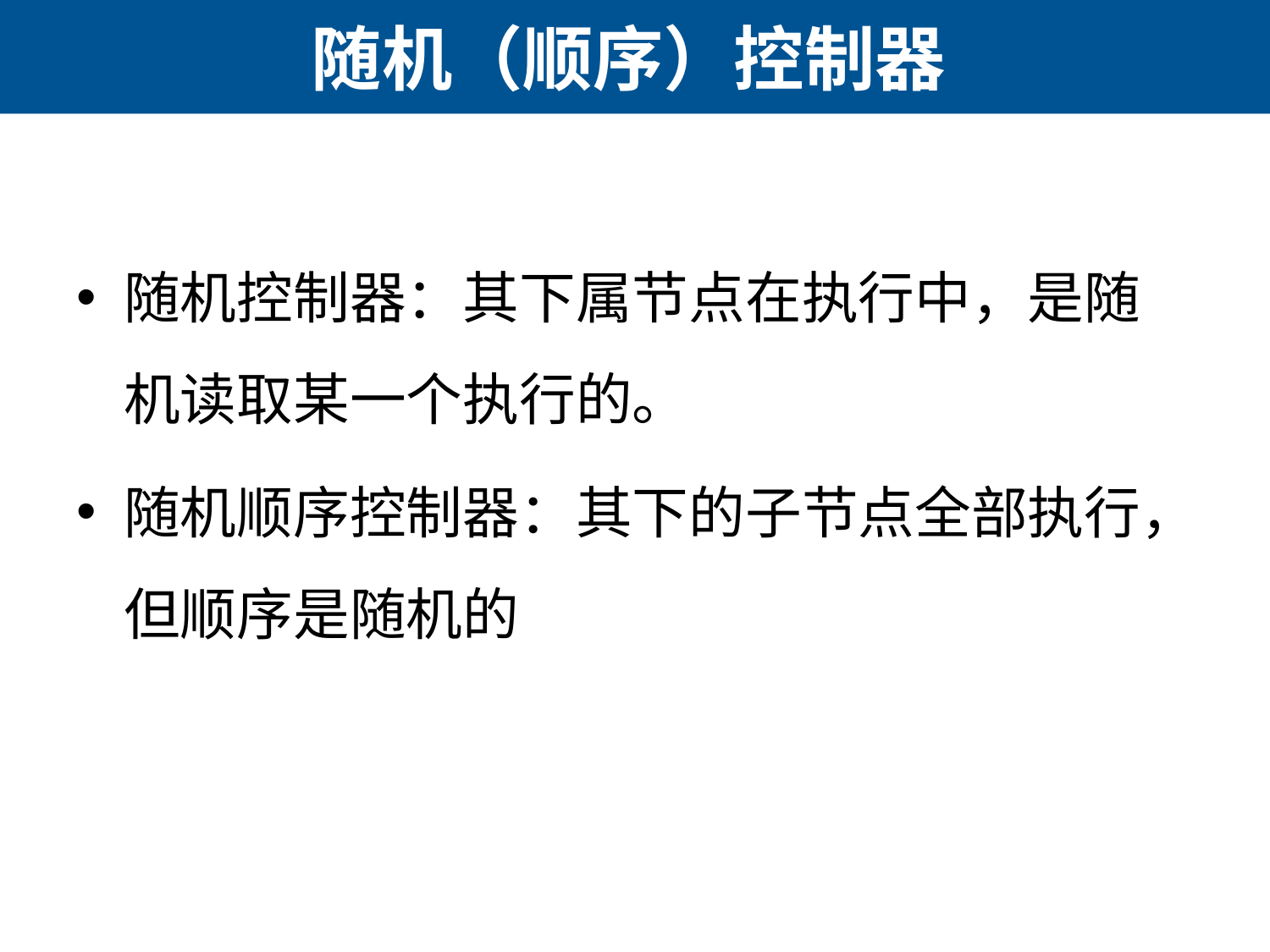

# 随机（顺序）控制器
随机控制器：其下属节点在执行中，是随机读取某一个执行的。
随机顺序控制器：其下的子节点全部执行，但顺序是随机的